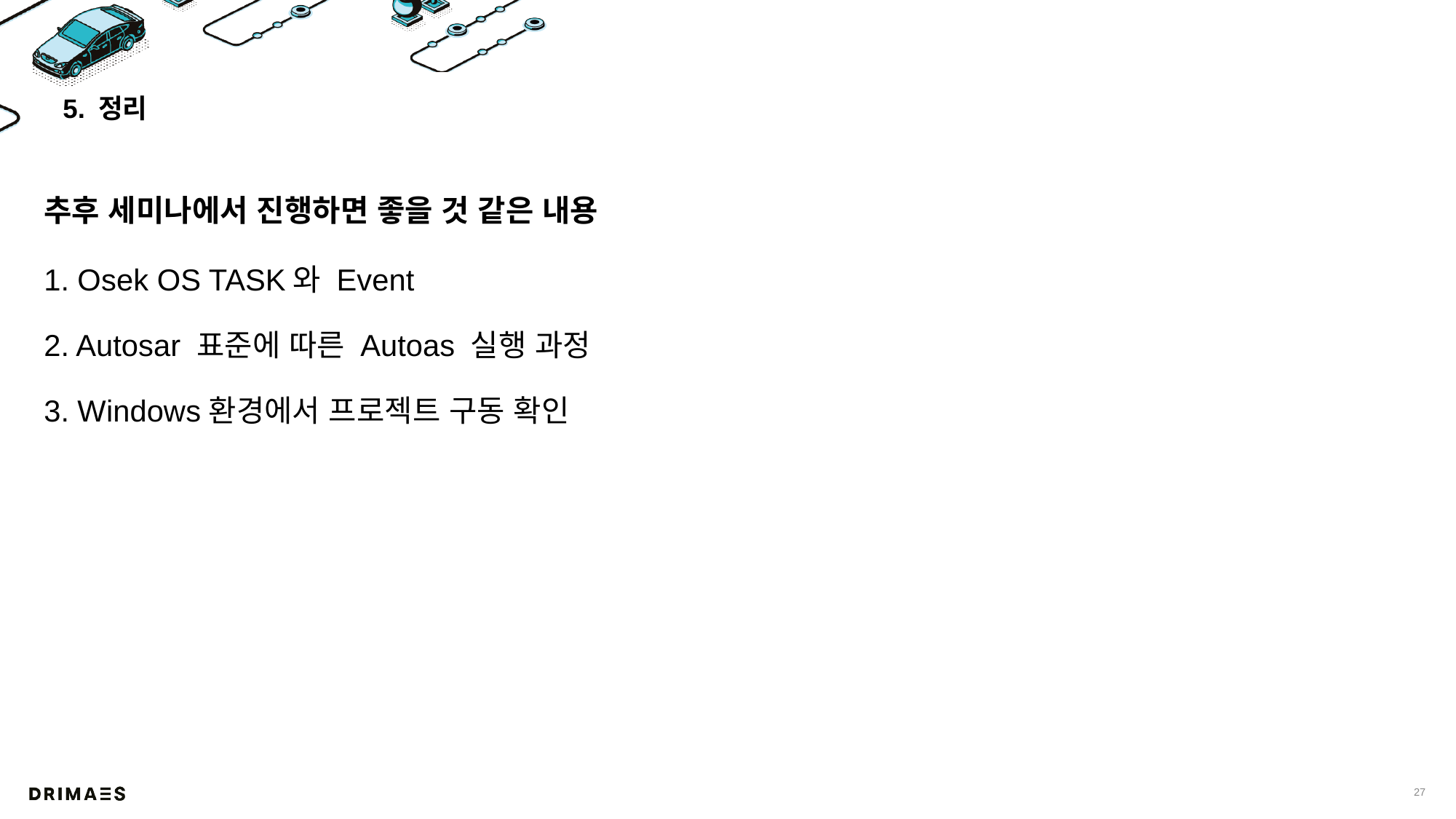

# 5. 정리
추후 세미나에서 진행하면 좋을 것 같은 내용
1. Osek OS TASK와 Event

2. Autosar 표준에 따른 Autoas 실행 과정

3. Windows환경에서 프로젝트 구동 확인